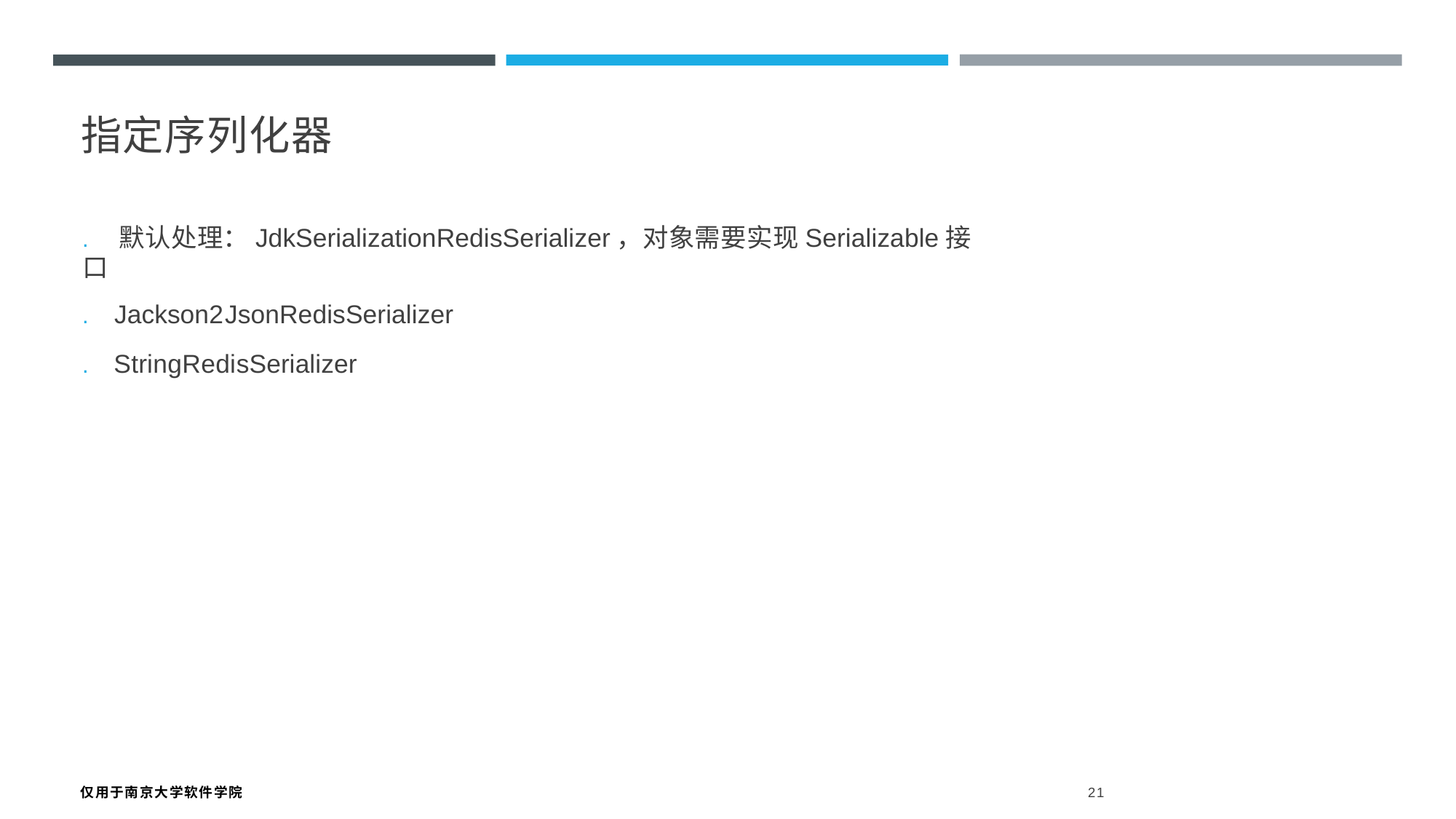

指定序列化器

.   默认处理：JdkSerializationRedisSerializer，对象需要实现Serializable接口
.   Jackson2JsonRedisSerializer

.   StringRedisSerializer

仅用于南京大学软件学院                                                                                                                                                                                                                                                                                21